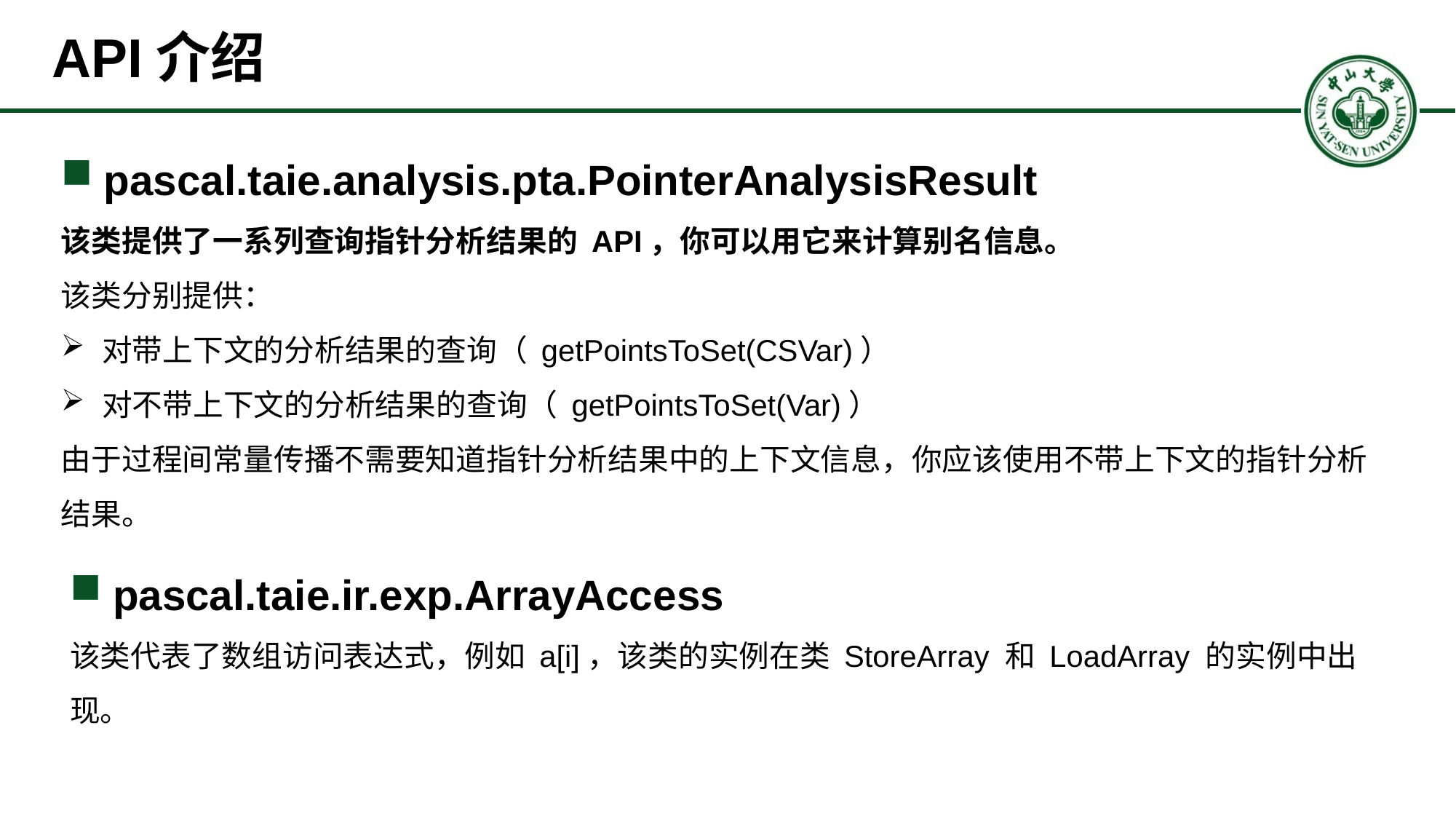

# API介绍
pascal.taie.analysis.pta.PointerAnalysisResult
该类提供了一系列查询指针分析结果的 API，你可以用它来计算别名信息。
该类分别提供：
对带上下文的分析结果的查询（ getPointsToSet(CSVar)）
对不带上下文的分析结果的查询（ getPointsToSet(Var)）
由于过程间常量传播不需要知道指针分析结果中的上下文信息，你应该使用不带上下文的指针分析结果。
pascal.taie.ir.exp.ArrayAccess
该类代表了数组访问表达式，例如 a[i]，该类的实例在类 StoreArray 和 LoadArray 的实例中出现。